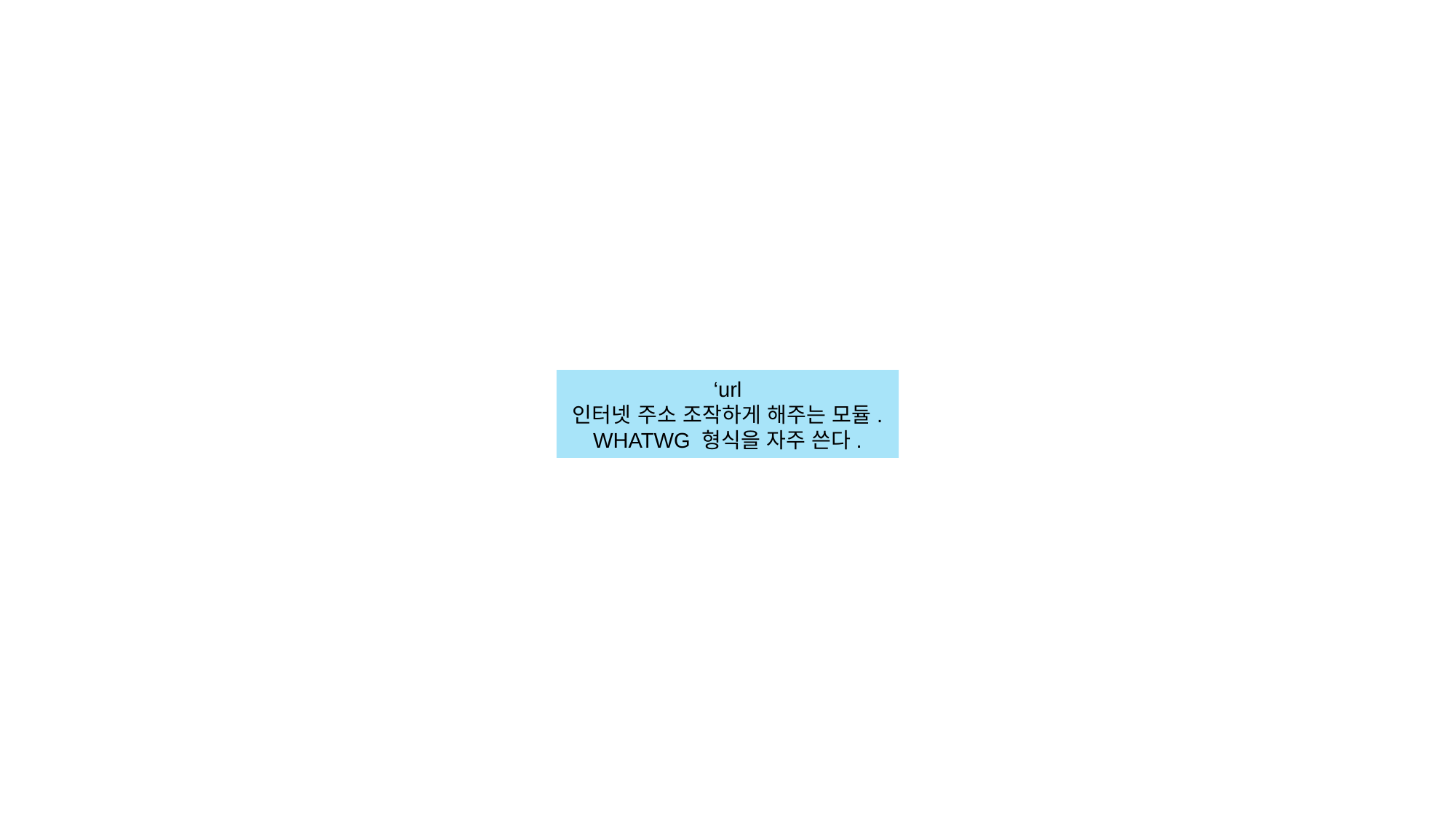

‘url
인터넷 주소 조작하게 해주는 모듈. WHATWG 형식을 자주 쓴다.